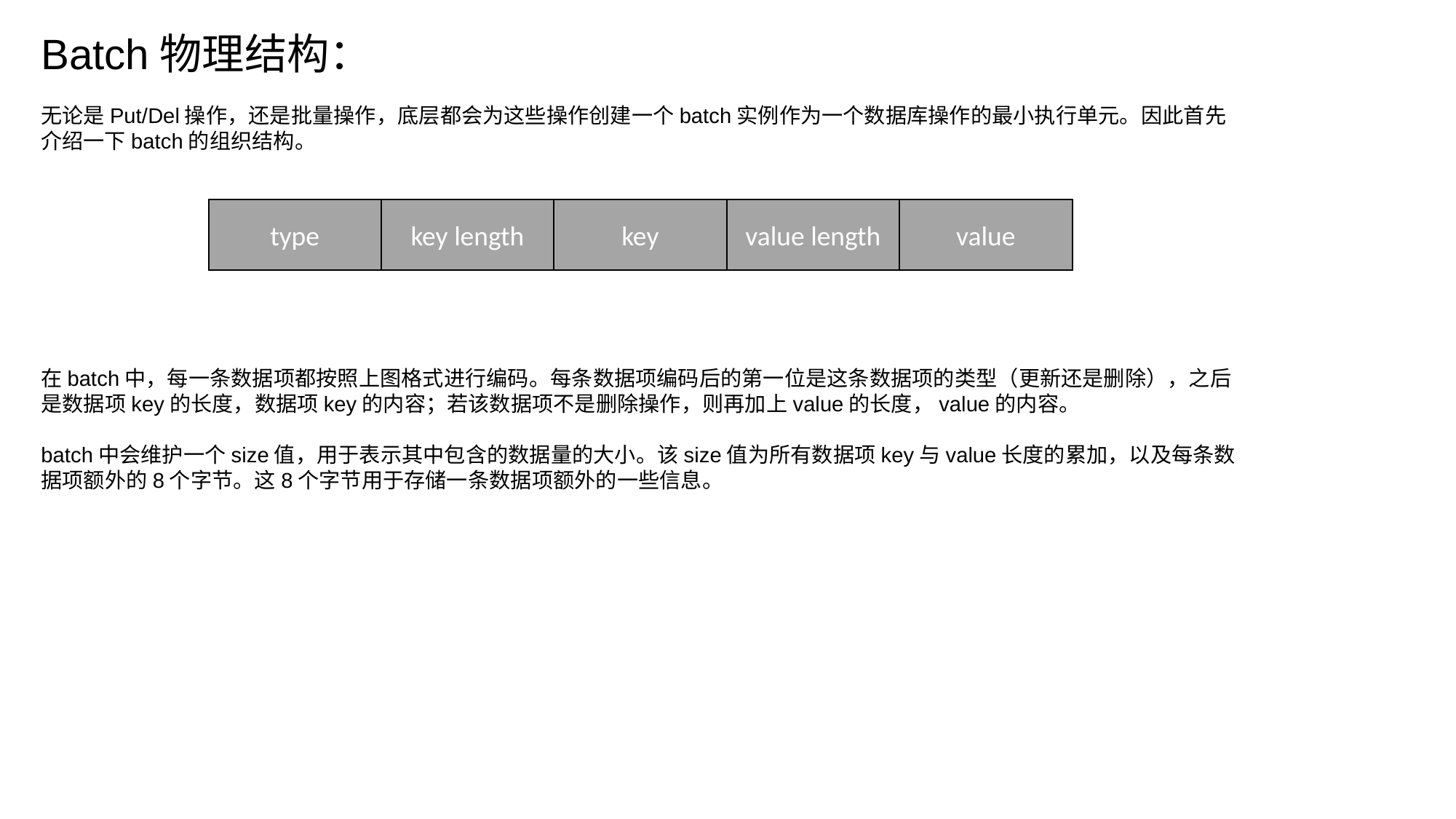

Batch物理结构：
无论是Put/Del操作，还是批量操作，底层都会为这些操作创建一个batch实例作为一个数据库操作的最小执行单元。因此首先介绍一下batch的组织结构。
type
key length
key
value length
value
在batch中，每一条数据项都按照上图格式进行编码。每条数据项编码后的第一位是这条数据项的类型（更新还是删除），之后是数据项key的长度，数据项key的内容；若该数据项不是删除操作，则再加上value的长度，value的内容。

batch中会维护一个size值，用于表示其中包含的数据量的大小。该size值为所有数据项key与value长度的累加，以及每条数据项额外的8个字节。这8个字节用于存储一条数据项额外的一些信息。